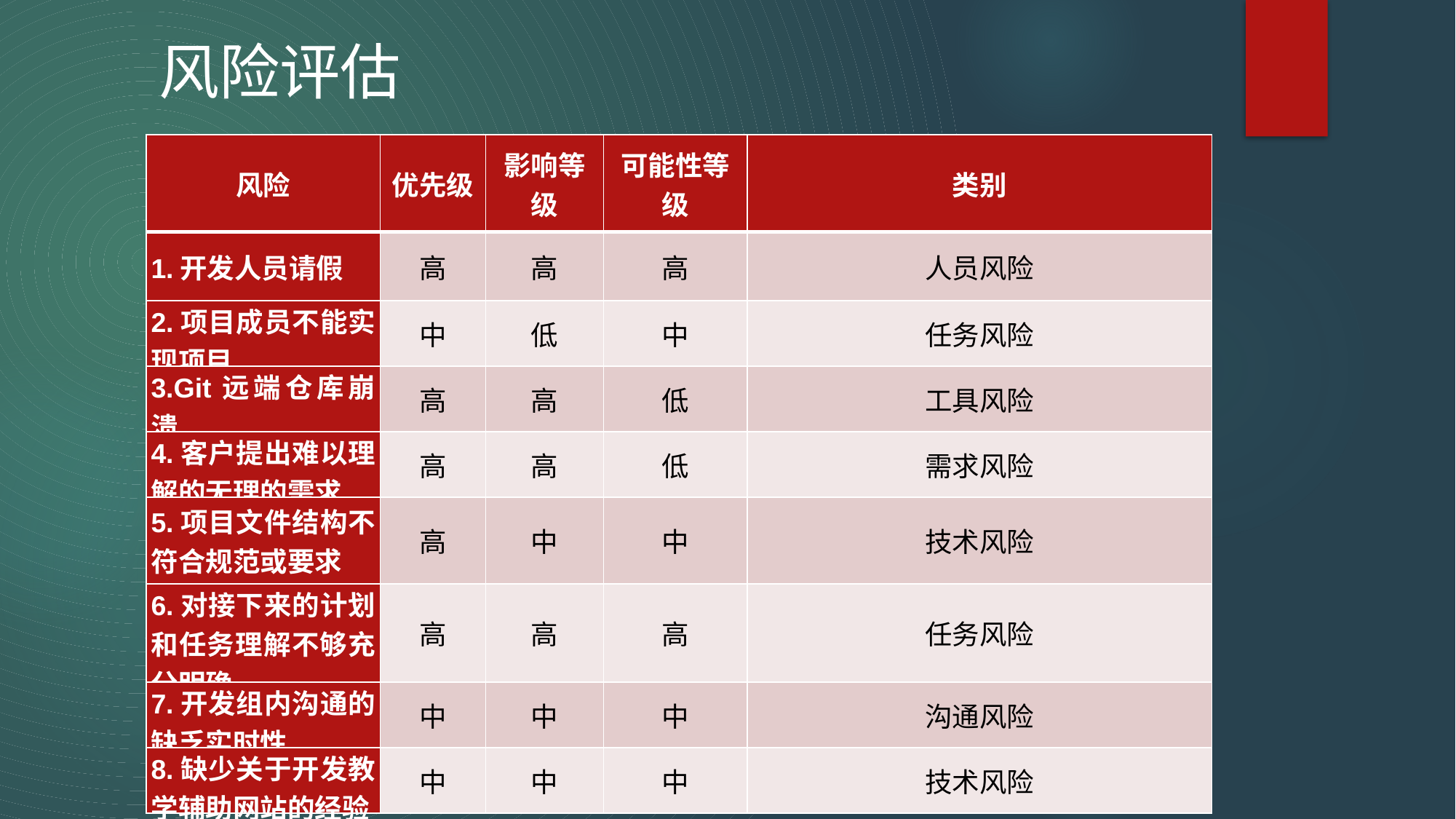

风险评估
| 风险 | 优先级 | 影响等级 | 可能性等级 | 类别 |
| --- | --- | --- | --- | --- |
| 1.开发人员请假 | 高 | 高 | 高 | 人员风险 |
| 2.项目成员不能实现项目 | 中 | 低 | 中 | 任务风险 |
| 3.Git远端仓库崩溃 | 高 | 高 | 低 | 工具风险 |
| 4.客户提出难以理解的无理的需求 | 高 | 高 | 低 | 需求风险 |
| 5.项目文件结构不符合规范或要求 | 高 | 中 | 中 | 技术风险 |
| 6.对接下来的计划和任务理解不够充分明确 | 高 | 高 | 高 | 任务风险 |
| 7.开发组内沟通的缺乏实时性 | 中 | 中 | 中 | 沟通风险 |
| 8.缺少关于开发教学辅助网站的经验 | 中 | 中 | 中 | 技术风险 |